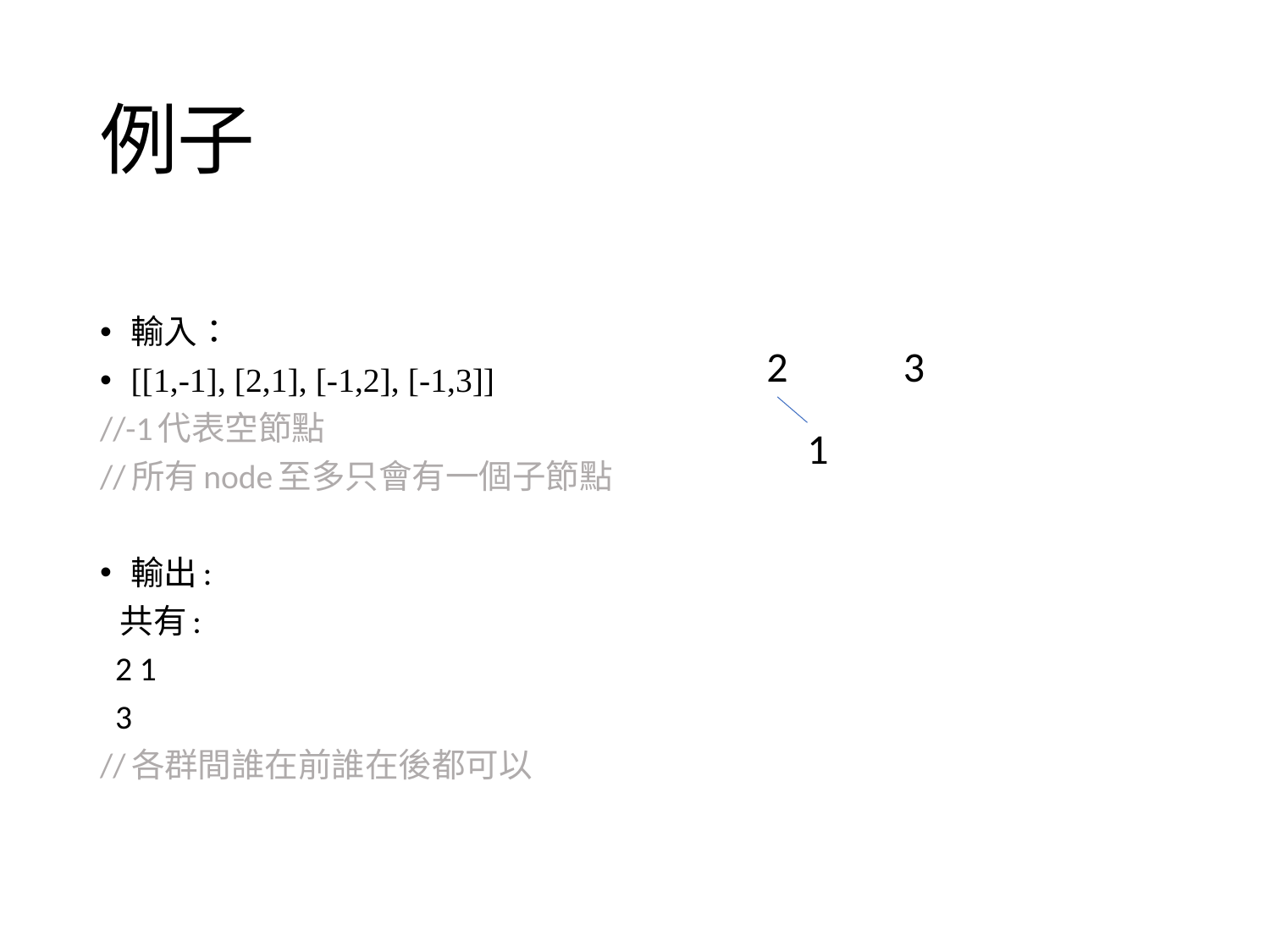

# 例子
輸入：
[[1,-1], [2,1], [-1,2], [-1,3]]
//-1代表空節點
//所有node至多只會有一個子節點

輸出:
  共有:
  2 1
  3
//各群間誰在前誰在後都可以
2
3
1